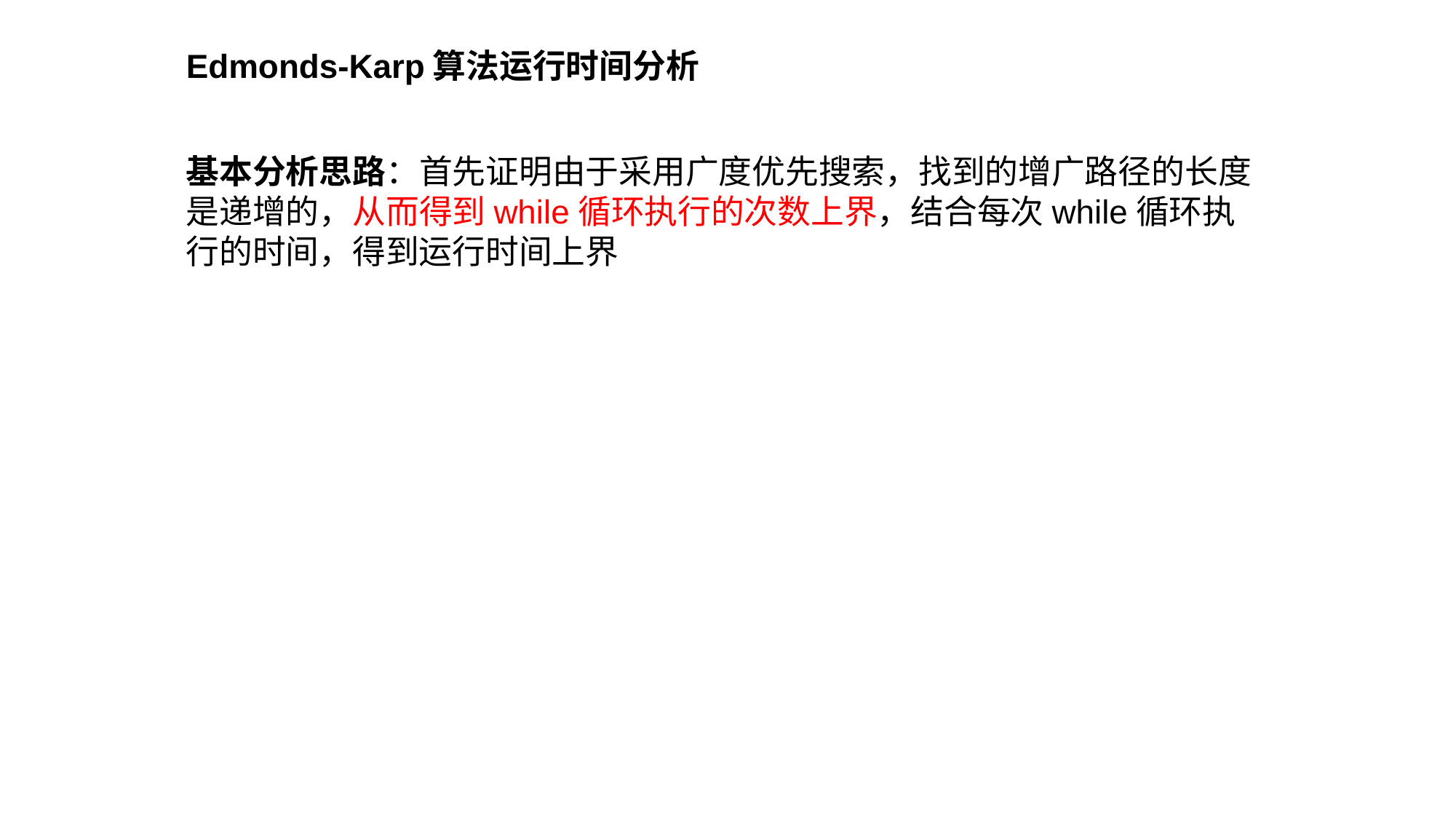

Edmonds-Karp算法运行时间分析

基本分析思路：首先证明由于采用广度优先搜索，找到的增广路径的长度是递增的，从而得到while循环执行的次数上界，结合每次while循环执行的时间，得到运行时间上界